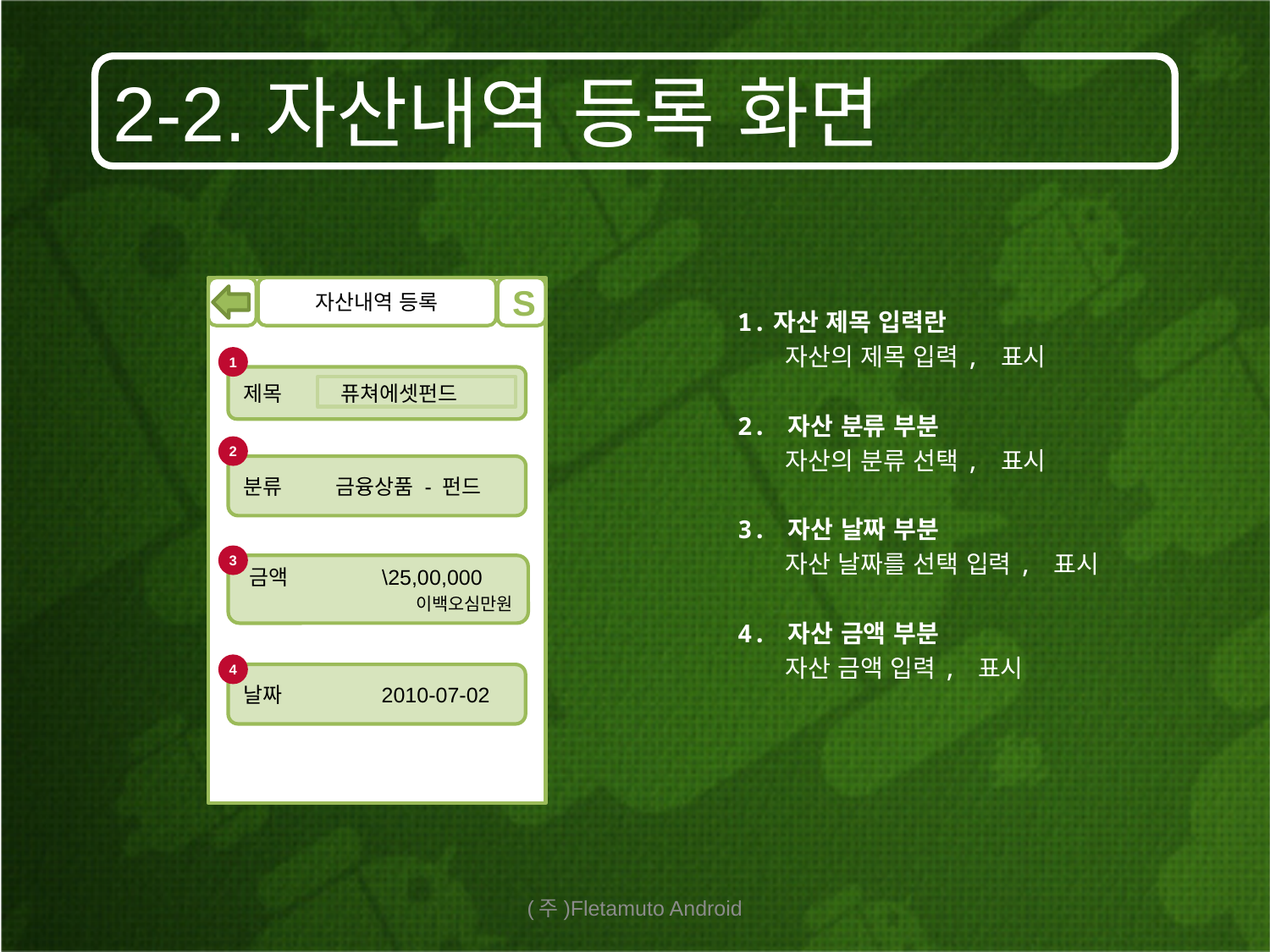

2-2.자산내역 등록 화면

1.자산 제목 입력란
	자산의 제목 입력, 표시

2. 자산 분류 부분
	자산의 분류 선택, 표시

3. 자산 날짜 부분
	자산 날짜를 선택 입력, 표시

4. 자산 금액 부분
	자산 금액 입력, 표시

자산내역 등록
S
1
제목          퓨쳐에셋펀드

2
분류         금융상품 - 펀드
3
금액               \25,00,000          이백오심만원
4
날짜	 2010-07-02
(주)Fletamuto Android